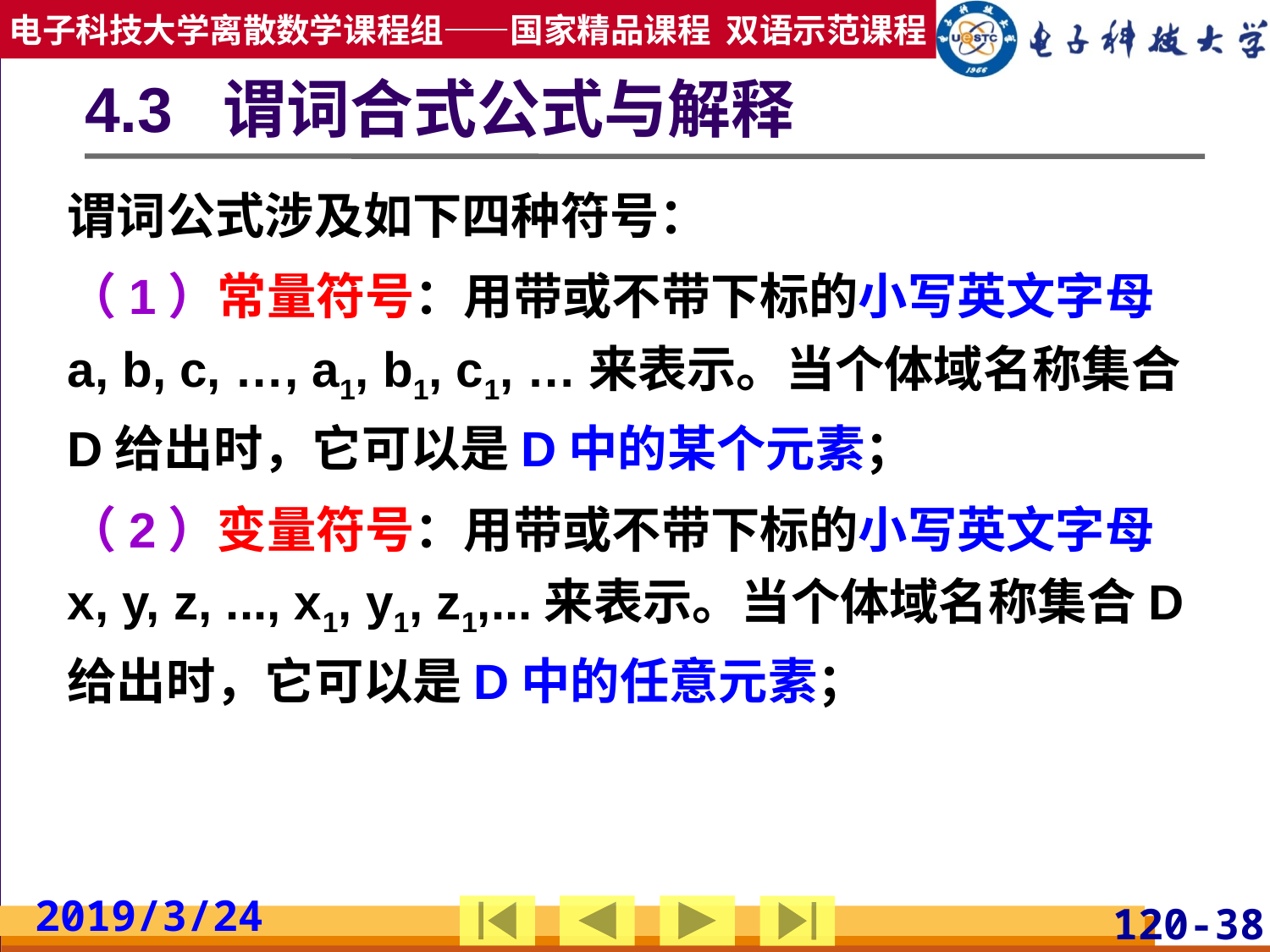

# 4.3  谓词合式公式与解释
谓词公式涉及如下四种符号：
（1）常量符号：用带或不带下标的小写英文字母a, b, c, …, a1, b1, c1, …来表示。当个体域名称集合D给出时，它可以是D中的某个元素；
（2）变量符号：用带或不带下标的小写英文字母x, y, z, ..., x1, y1, z1,...来表示。当个体域名称集合D给出时，它可以是D中的任意元素；
2019/3/24